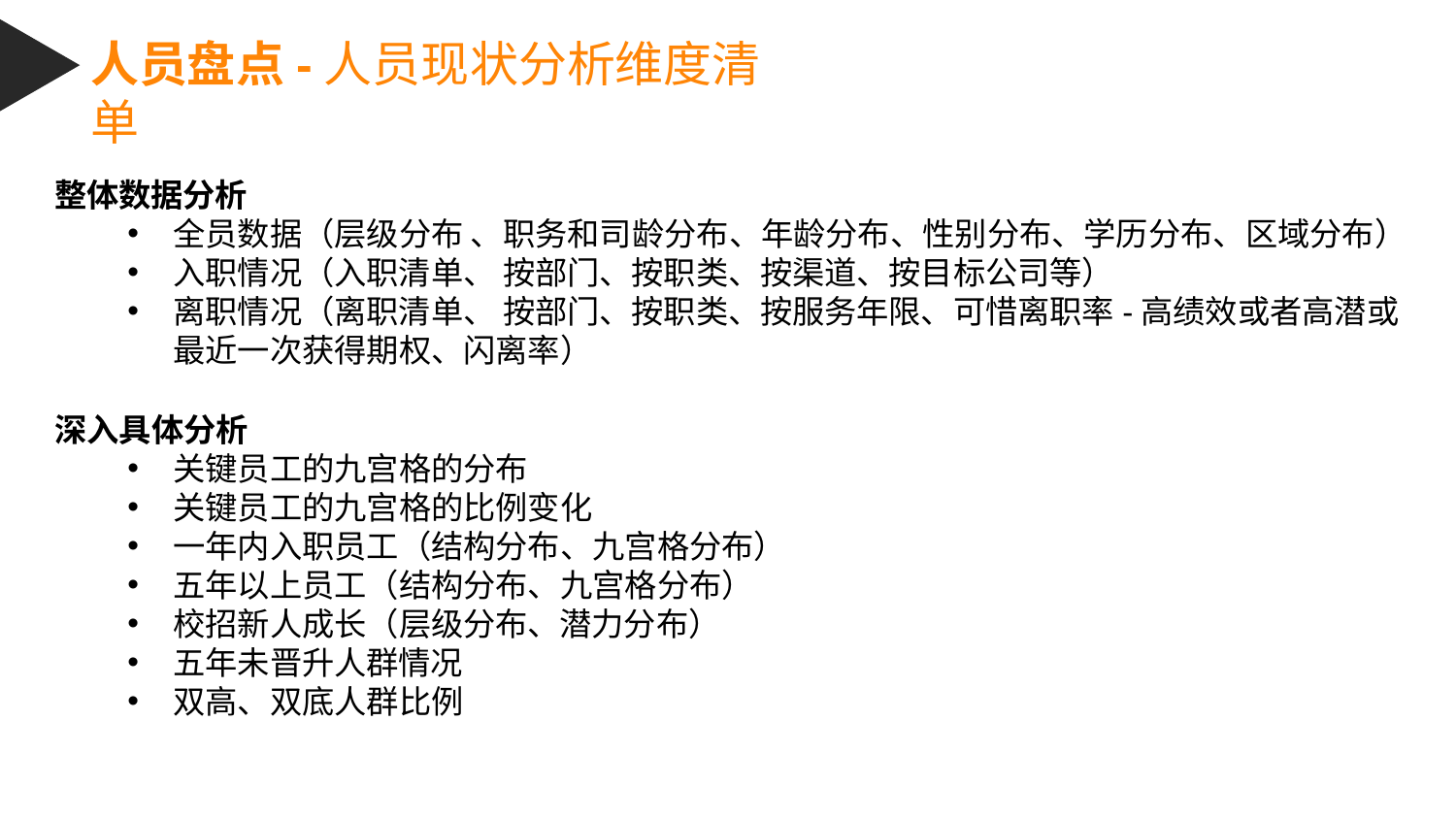

# 人员盘点-人员现状分析维度清单
整体数据分析
全员数据（层级分布 、职务和司龄分布、年龄分布、性别分布、学历分布、区域分布）
入职情况（入职清单、 按部门、按职类、按渠道、按目标公司等）
离职情况（离职清单、 按部门、按职类、按服务年限、可惜离职率-高绩效或者高潜或
最近一次获得期权、闪离率）

深入具体分析
关键员工的九宫格的分布
关键员工的九宫格的比例变化
一年内入职员工（结构分布、九宫格分布）
五年以上员工（结构分布、九宫格分布）
校招新人成长（层级分布、潜力分布）
五年未晋升人群情况
双高、双底人群比例